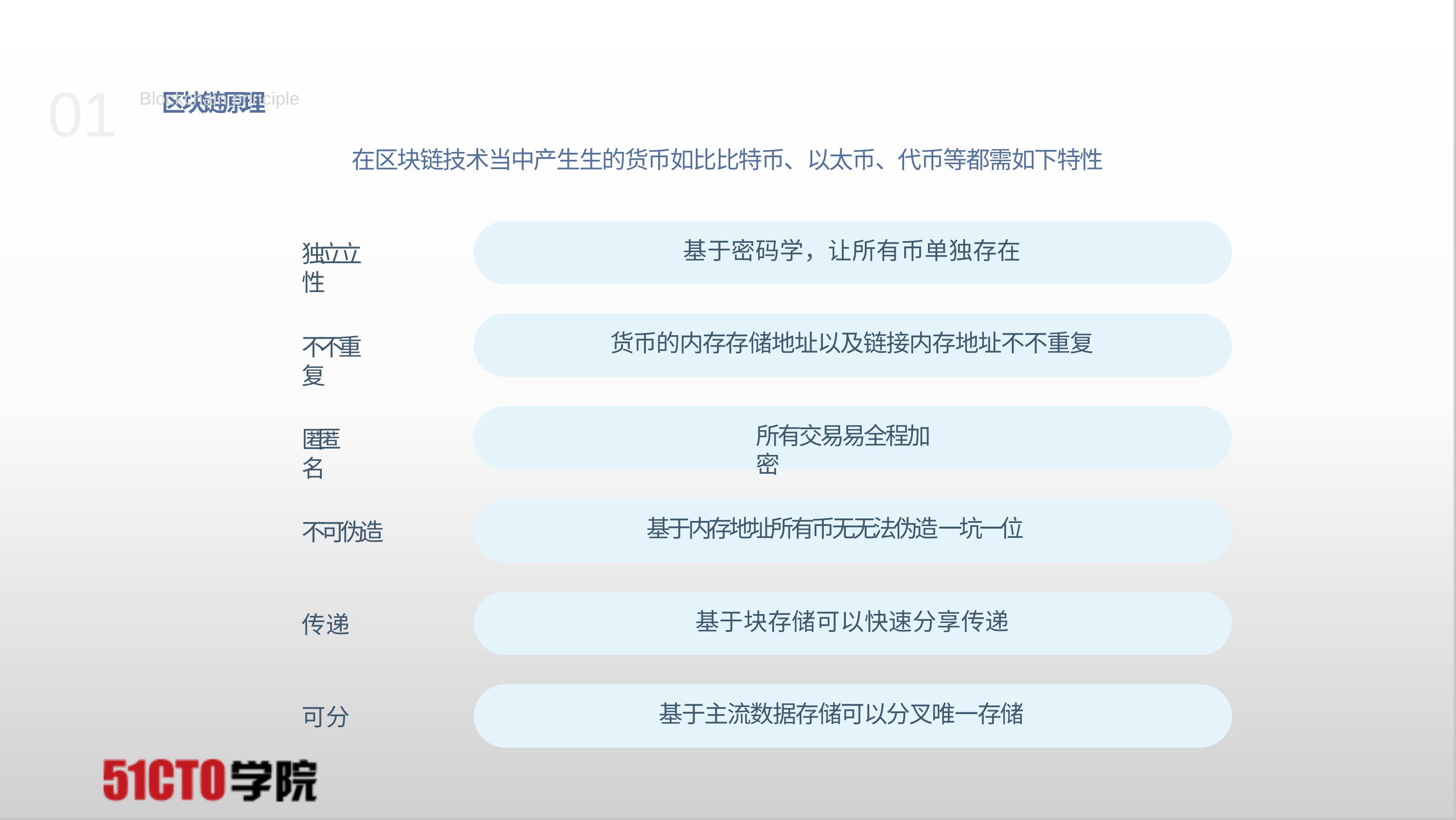

# 01 区块链原理
Blockchain principle
在区块链技术当中产⽣生的货币如⽐比特币、以太币、代币等都需如下特性

基于密码学，让所有币单独存在
独⽴立性

货币的内存存储地址以及链接内存地址不不重复
不不重复

所有交易易全程加密
匿匿名

基于内存地址所有币⽆无法伪造一坑一位
不可伪造

基于块存储可以快速分享传递
传递

基于主流数据存储可以分叉唯一存储
可分